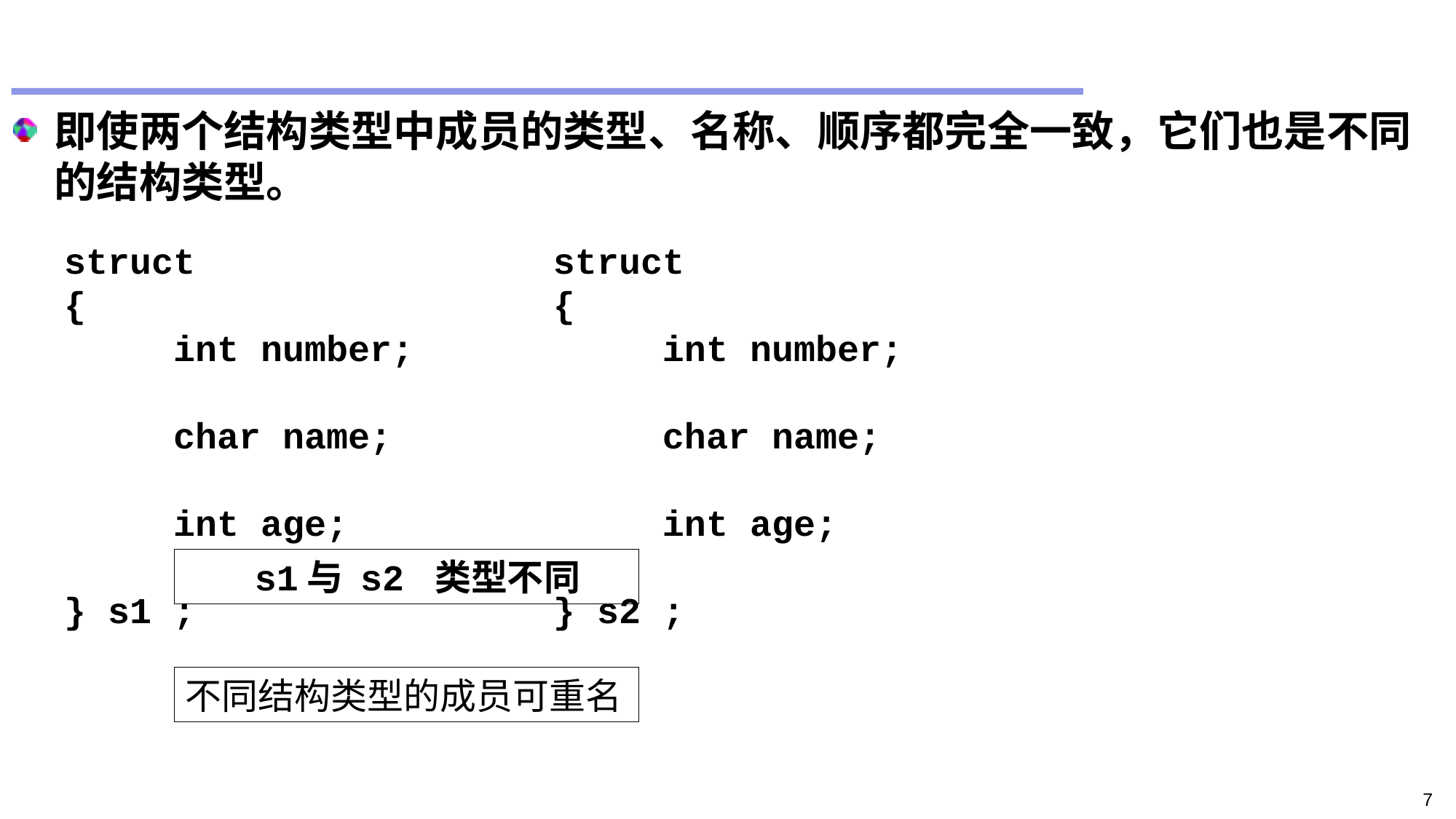

#
即使两个结构类型中成员的类型、名称、顺序都完全一致，它们也是不同的结构类型。

struct
{
	int number;
	char name;
	int age;
} s1 ;
struct
{
	int number;
	char name;
	int age;
} s2 ;
 s1与 s2 类型不同
不同结构类型的成员可重名
7